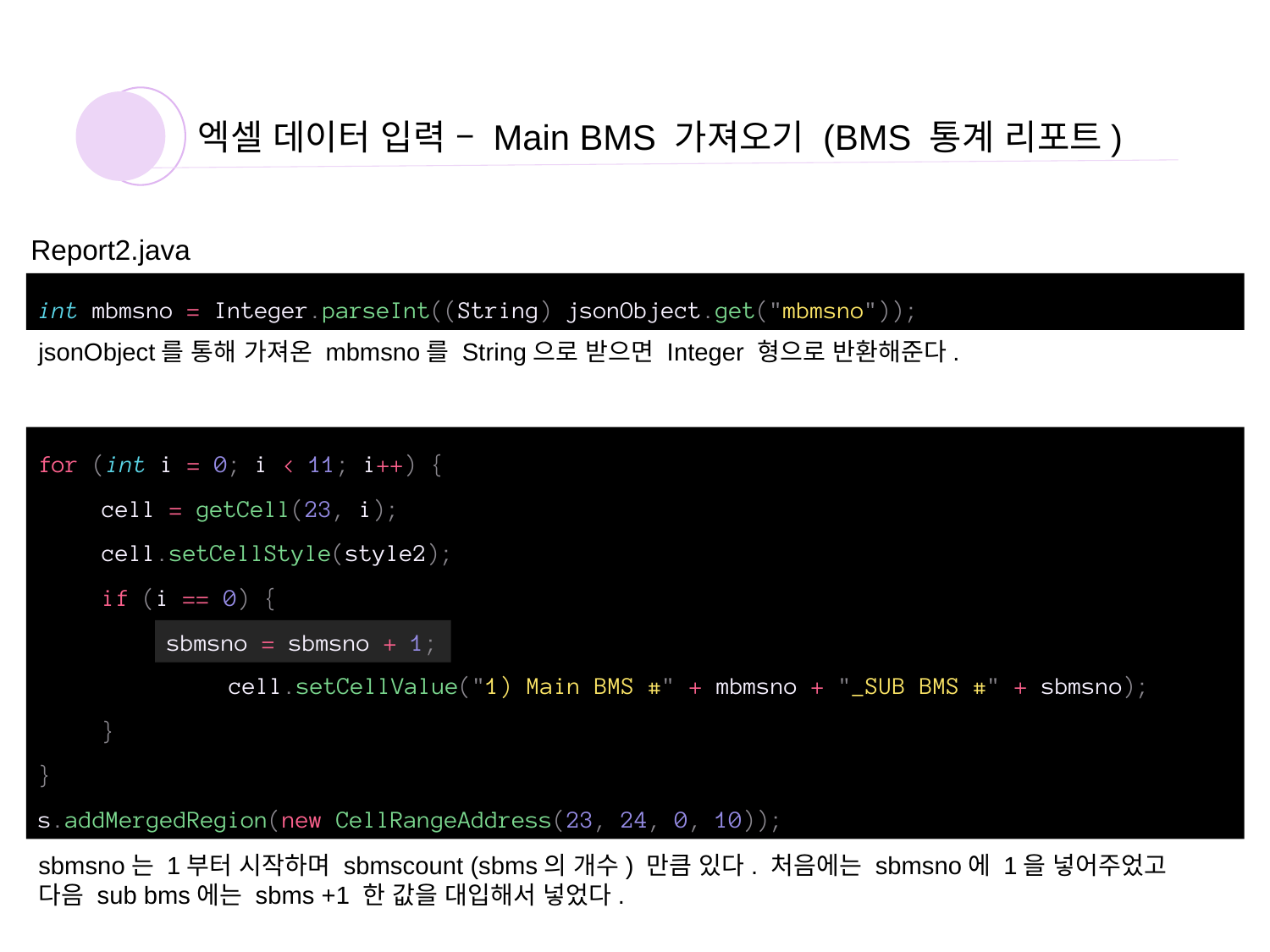

엑셀 데이터 입력 – Main BMS 가져오기 (BMS 통계 리포트)
Report2.java
int mbmsno = Integer.parseInt((String) jsonObject.get("mbmsno"));
jsonObject를 통해 가져온 mbmsno를 String으로 받으면 Integer 형으로 반환해준다.
for (int i = 0; i < 11; i++) {
cell = getCell(23, i);
cell.setCellStyle(style2);
if (i == 0) {

	cell.setCellValue("1) Main BMS #" + mbmsno + "_SUB BMS #" + sbmsno);
}
}
s.addMergedRegion(new CellRangeAddress(23, 24, 0, 10));
sbmsno = sbmsno + 1;
sbmsno는 1부터 시작하며 sbmscount (sbms의 개수) 만큼 있다. 처음에는 sbmsno에 1을 넣어주었고
다음 sub bms에는 sbms +1 한 값을 대입해서 넣었다.